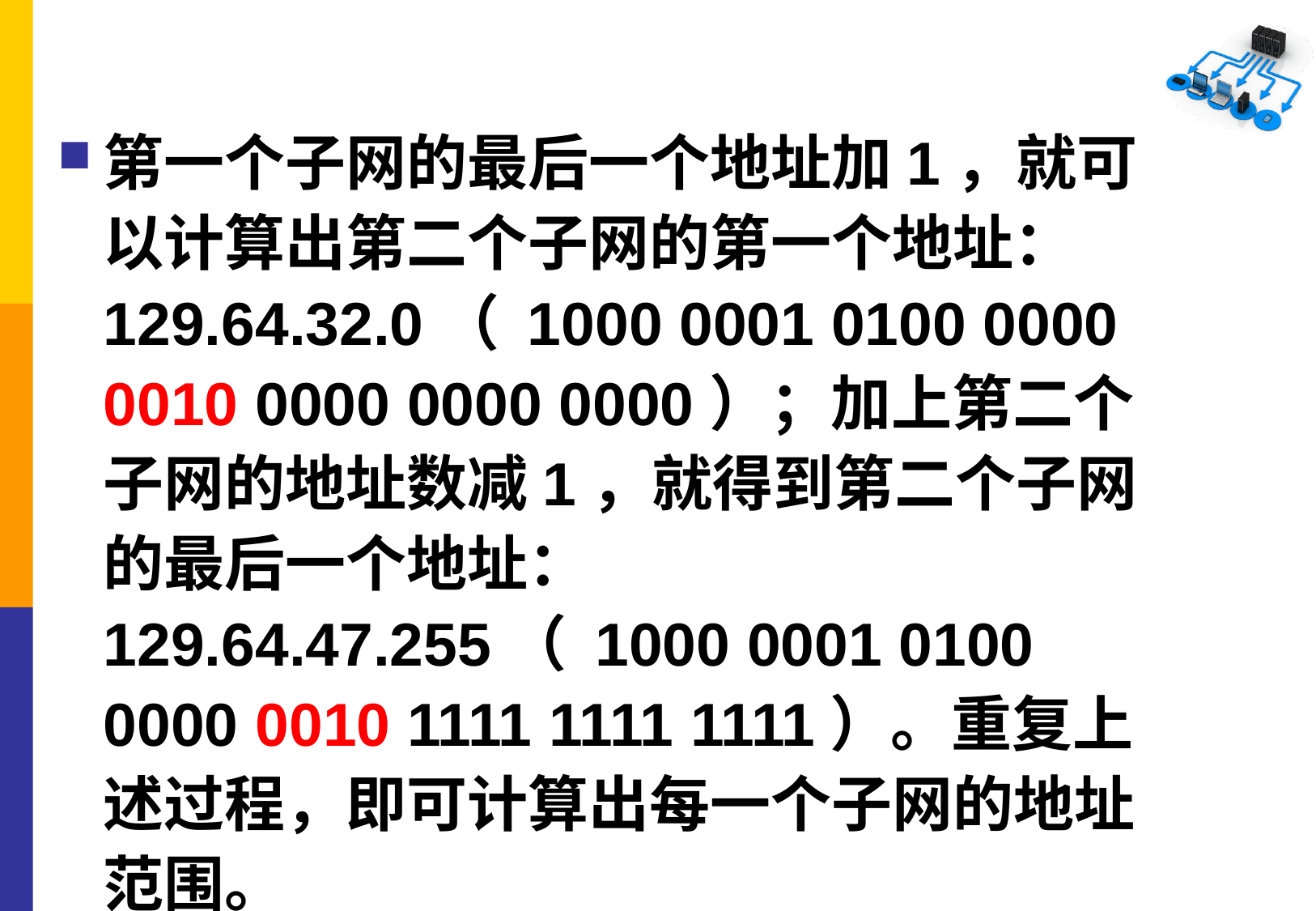

第一个子网的最后一个地址加1，就可以计算出第二个子网的第一个地址：129.64.32.0（ 1000 0001 0100 0000 0010 0000 0000 0000）；加上第二个子网的地址数减1，就得到第二个子网的最后一个地址：129.64.47.255（ 1000 0001 0100 0000 0010 1111 1111 1111）。重复上述过程，即可计算出每一个子网的地址范围。